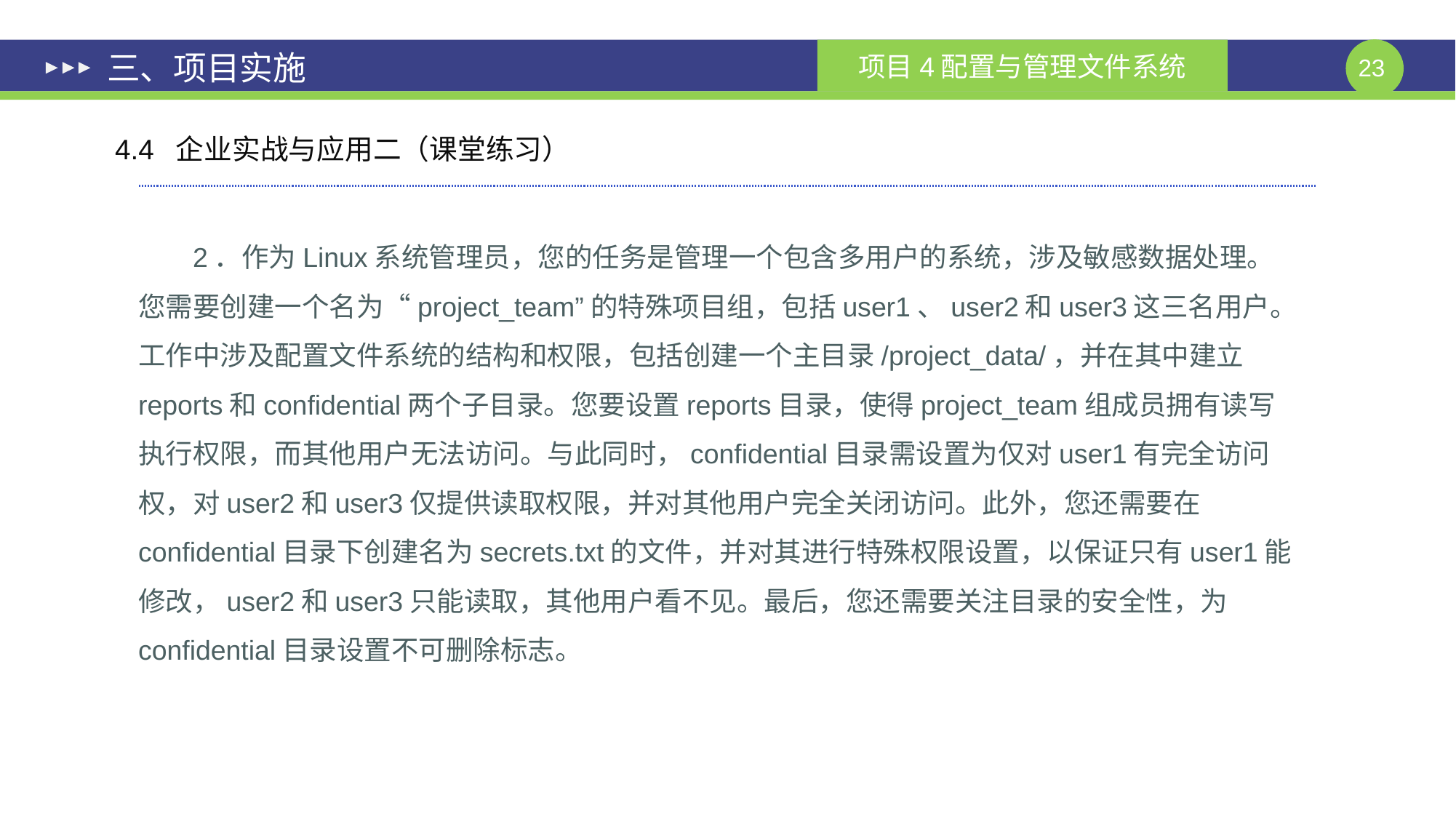

# 三、项目实施
4.4  企业实战与应用二（课堂练习）

2．作为Linux系统管理员，您的任务是管理一个包含多用户的系统，涉及敏感数据处理。您需要创建一个名为“project_team”的特殊项目组，包括user1、user2和user3这三名用户。工作中涉及配置文件系统的结构和权限，包括创建一个主目录/project_data/，并在其中建立reports和confidential两个子目录。您要设置reports目录，使得project_team组成员拥有读写执行权限，而其他用户无法访问。与此同时，confidential目录需设置为仅对user1有完全访问权，对user2和user3仅提供读取权限，并对其他用户完全关闭访问。此外，您还需要在confidential目录下创建名为secrets.txt的文件，并对其进行特殊权限设置，以保证只有user1能修改，user2和user3只能读取，其他用户看不见。最后，您还需要关注目录的安全性，为confidential目录设置不可删除标志。